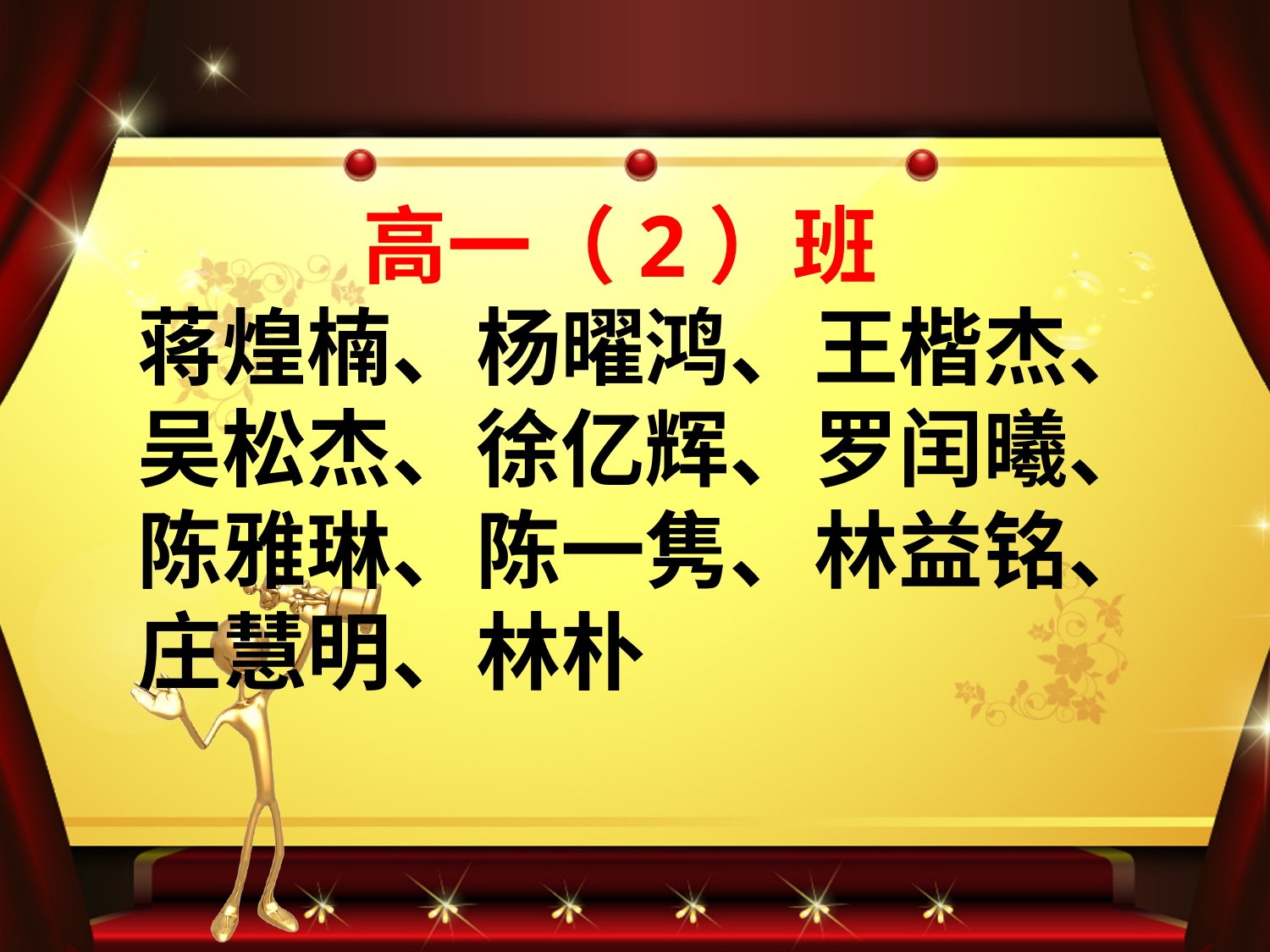

高一（2）班
蒋煌楠、杨曜鸿、王楷杰、
吴松杰、徐亿辉、罗闰曦、
陈雅琳、陈一隽、林益铭、
庄慧明、林朴